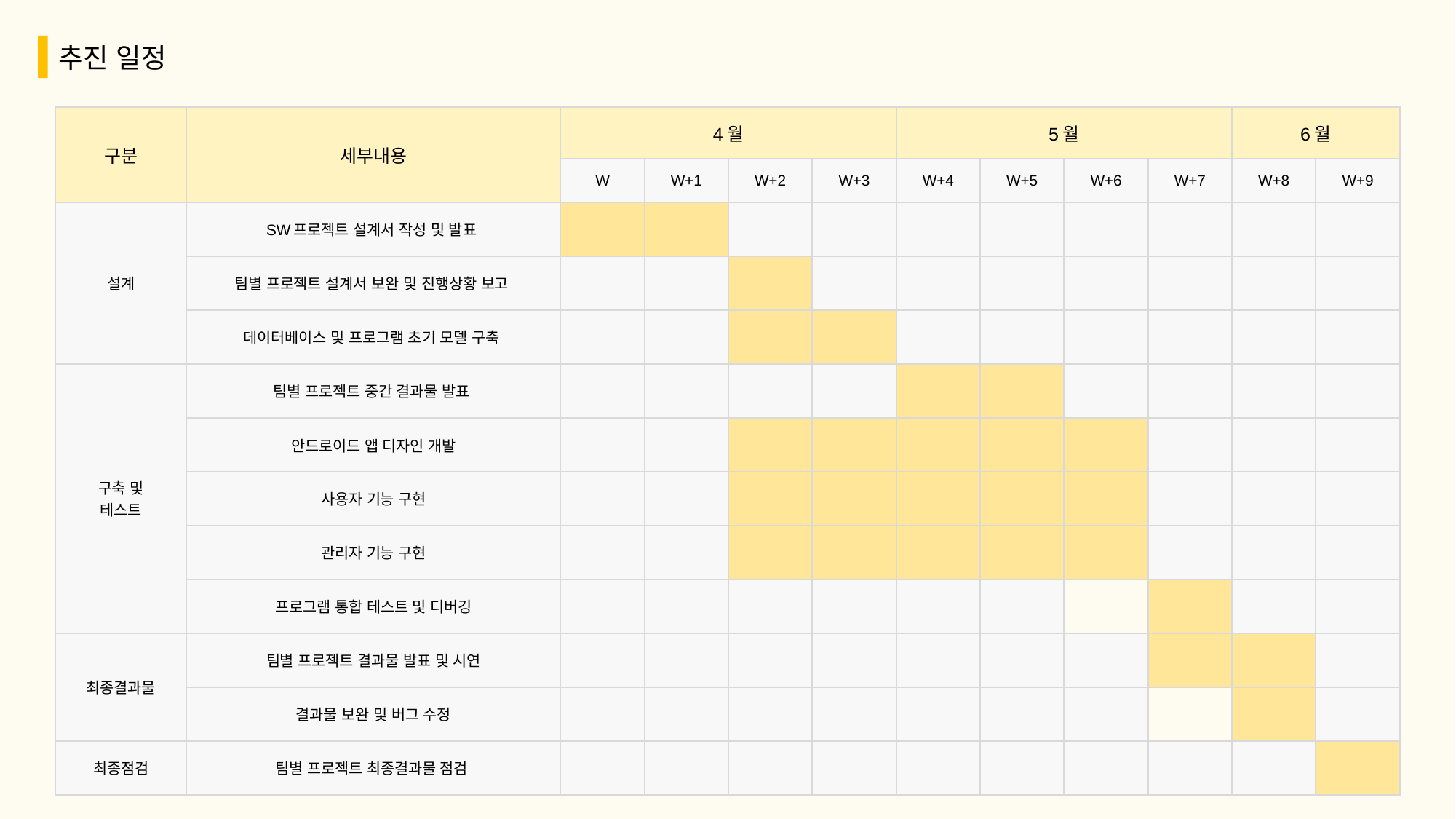

추진 일정
| 구분 | 세부내용 | 4월 |  |  |  | 5월 |  |  |  | 6월 |  |
| --- | --- | --- | --- | --- | --- | --- | --- | --- | --- | --- | --- |
|  |  | W | W+1 | W+2 | W+3 | W+4 | W+5 | W+6 | W+7 | W+8 | W+9 |
| 설계 | SW프로젝트 설계서 작성 및 발표 |  |  |  |  |  |  |  |  |  |  |
|  | 팀별 프로젝트 설계서 보완 및 진행상황 보고 |  |  |  |  |  |  |  |  |  |  |
|  | 데이터베이스 및 프로그램 초기 모델 구축 |  |  |  |  |  |  |  |  |  |  |
| 구축 및 테스트 | 팀별 프로젝트 중간 결과물 발표 |  |  |  |  |  |  |  |  |  |  |
|  | 안드로이드 앱 디자인 개발 |  |  |  |  |  |  |  |  |  |  |
|  | 사용자 기능 구현 |  |  |  |  |  |  |  |  |  |  |
|  | 관리자 기능 구현 |  |  |  |  |  |  |  |  |  |  |
|  | 프로그램 통합 테스트 및 디버깅 |  |  |  |  |  |  |  |  |  |  |
| 최종결과물 | 팀별 프로젝트 결과물 발표 및 시연 |  |  |  |  |  |  |  |  |  |  |
|  | 결과물 보완 및 버그 수정 |  |  |  |  |  |  |  |  |  |  |
| 최종점검 | 팀별 프로젝트 최종결과물 점검 |  |  |  |  |  |  |  |  |  |  |